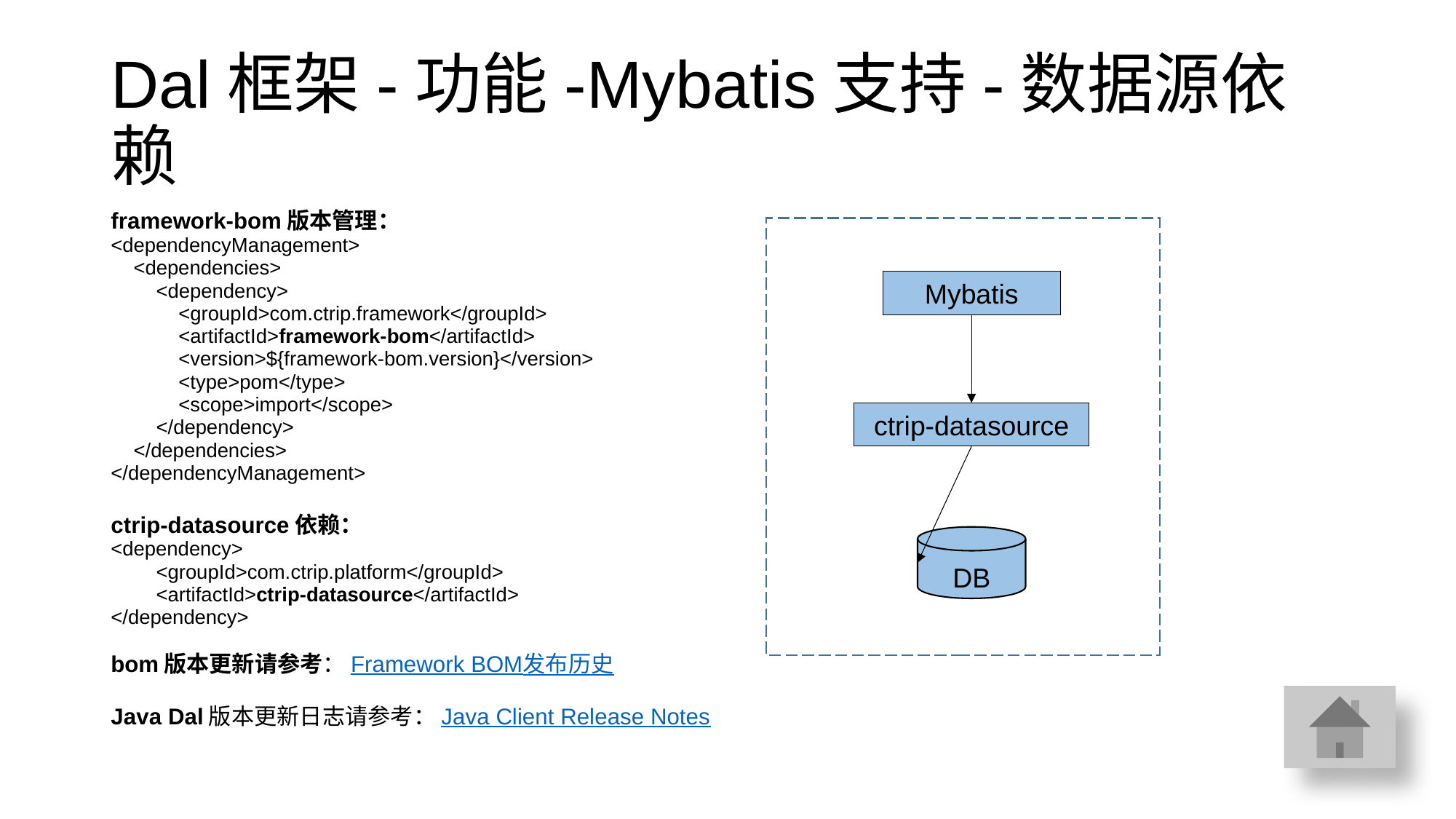

# Dal框架-功能-Mybatis支持-数据源依赖
framework-bom版本管理：
<dependencyManagement>
    <dependencies>
        <dependency>
            <groupId>com.ctrip.framework</groupId>
            <artifactId>framework-bom</artifactId>
            <version>${framework-bom.version}</version>
            <type>pom</type>
            <scope>import</scope>
        </dependency>
    </dependencies>
</dependencyManagement>

ctrip-datasource依赖：
<dependency>
        <groupId>com.ctrip.platform</groupId>
        <artifactId>ctrip-datasource</artifactId>
</dependency>
bom版本更新请参考：Framework BOM发布历史
Java Dal版本更新日志请参考：Java Client Release Notes

Mybatis
ctrip-datasource

DB
DB